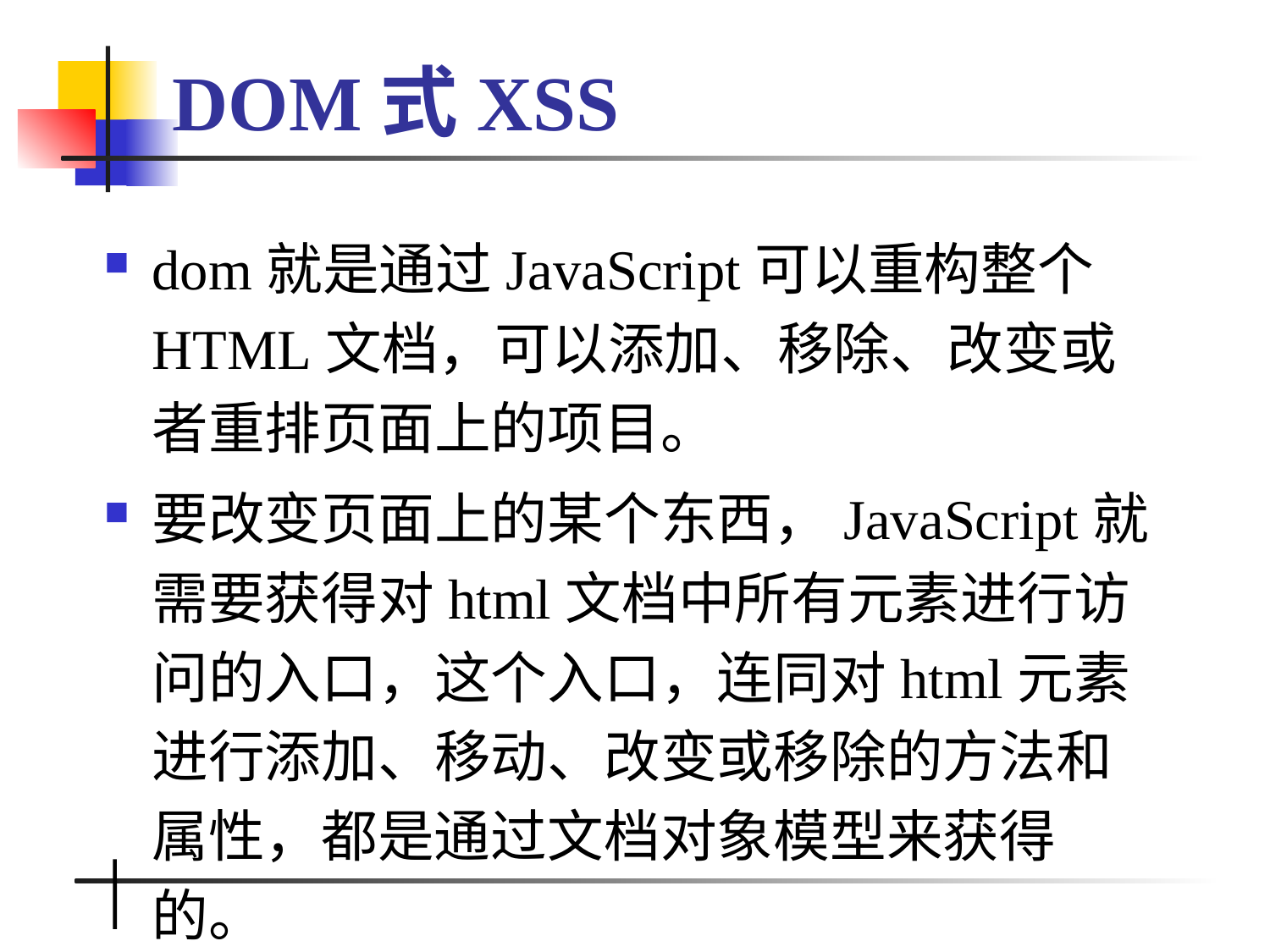

# DOM式XSS
dom就是通过JavaScript可以重构整个HTML文档，可以添加、移除、改变或者重排页面上的项目。
要改变页面上的某个东西，JavaScript就需要获得对html文档中所有元素进行访问的入口，这个入口，连同对html元素进行添加、移动、改变或移除的方法和属性，都是通过文档对象模型来获得的。